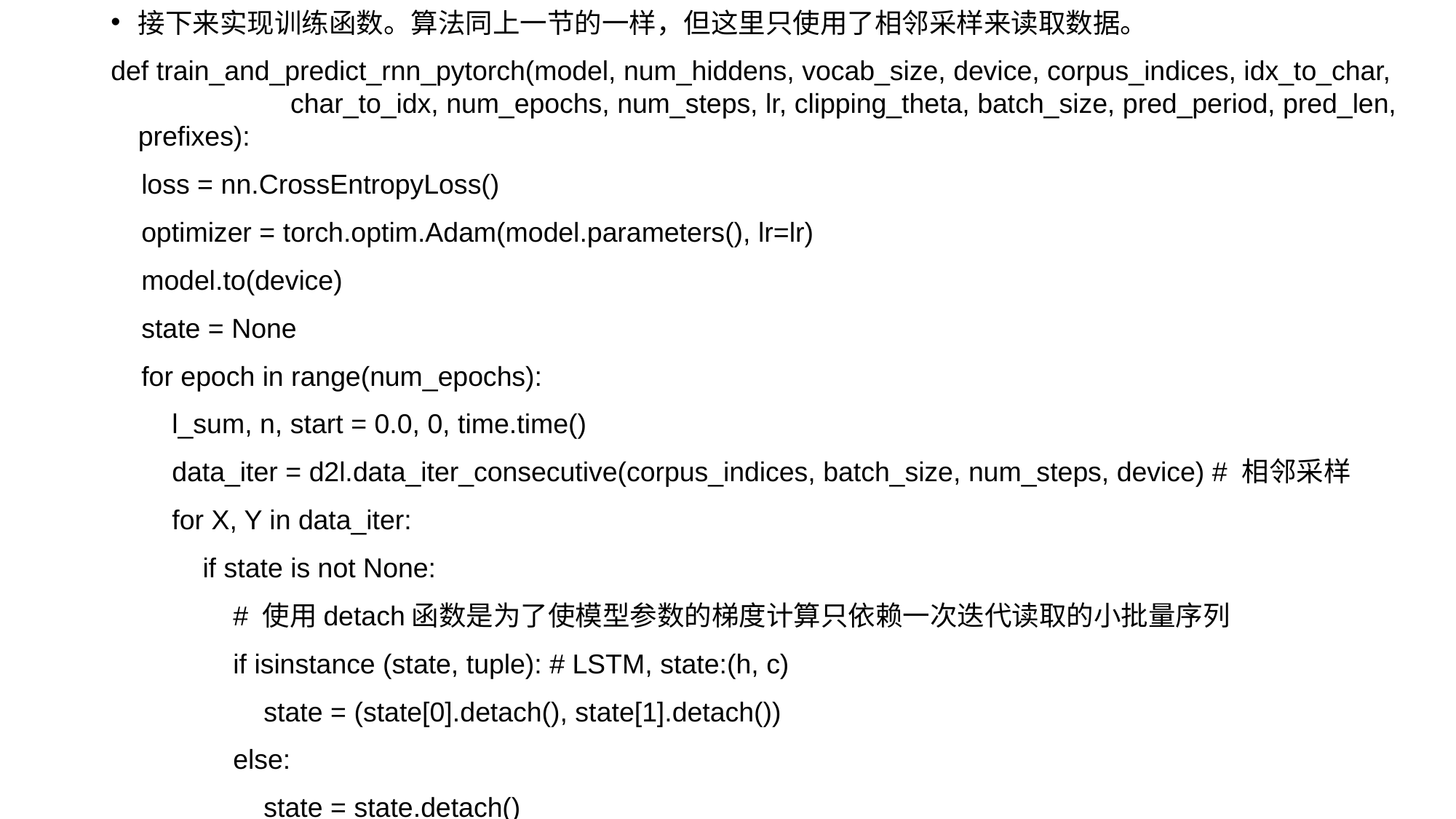

接下来实现训练函数。算法同上一节的一样，但这里只使用了相邻采样来读取数据。
def train_and_predict_rnn_pytorch(model, num_hiddens, vocab_size, device, corpus_indices, idx_to_char,
                    char_to_idx, num_epochs, num_steps, lr, clipping_theta, batch_size, pred_period, pred_len, prefixes):
    loss = nn.CrossEntropyLoss()
    optimizer = torch.optim.Adam(model.parameters(), lr=lr)
    model.to(device)
    state = None
    for epoch in range(num_epochs):
        l_sum, n, start = 0.0, 0, time.time()
        data_iter = d2l.data_iter_consecutive(corpus_indices, batch_size, num_steps, device) # 相邻采样
        for X, Y in data_iter:
            if state is not None:
                # 使用detach函数是为了使模型参数的梯度计算只依赖一次迭代读取的小批量序列
                if isinstance (state, tuple): # LSTM, state:(h, c)
                    state = (state[0].detach(), state[1].detach())
                else:
                    state = state.detach()